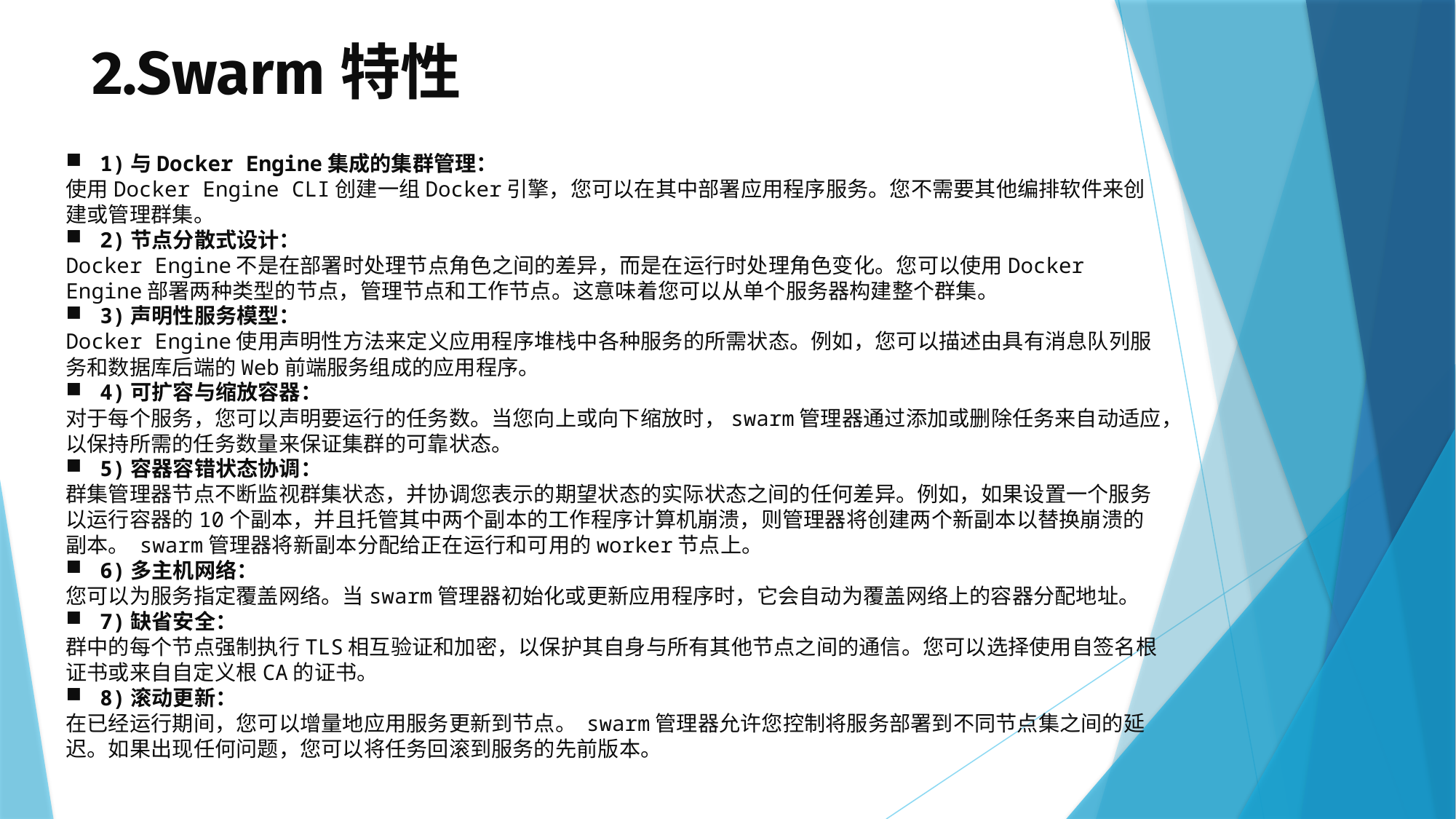

# 2.Swarm特性
1)与Docker Engine集成的集群管理：
使用Docker Engine CLI创建一组Docker引擎，您可以在其中部署应用程序服务。您不需要其他编排软件来创建或管理群集。
2)节点分散式设计：
Docker Engine不是在部署时处理节点角色之间的差异，而是在运行时处理角色变化。您可以使用Docker Engine部署两种类型的节点，管理节点和工作节点。这意味着您可以从单个服务器构建整个群集。
3)声明性服务模型：
Docker Engine使用声明性方法来定义应用程序堆栈中各种服务的所需状态。例如，您可以描述由具有消息队列服务和数据库后端的Web前端服务组成的应用程序。
4)可扩容与缩放容器：
对于每个服务，您可以声明要运行的任务数。当您向上或向下缩放时，swarm管理器通过添加或删除任务来自动适应，以保持所需的任务数量来保证集群的可靠状态。
5)容器容错状态协调：
群集管理器节点不断监视群集状态，并协调您表示的期望状态的实际状态之间的任何差异。例如，如果设置一个服务以运行容器的10个副本，并且托管其中两个副本的工作程序计算机崩溃，则管理器将创建两个新副本以替换崩溃的副本。 swarm管理器将新副本分配给正在运行和可用的worker节点上。
6)多主机网络：
您可以为服务指定覆盖网络。当swarm管理器初始化或更新应用程序时，它会自动为覆盖网络上的容器分配地址。
7)缺省安全：
群中的每个节点强制执行TLS相互验证和加密，以保护其自身与所有其他节点之间的通信。您可以选择使用自签名根证书或来自自定义根CA的证书。
8)滚动更新：
在已经运行期间，您可以增量地应用服务更新到节点。 swarm管理器允许您控制将服务部署到不同节点集之间的延迟。如果出现任何问题，您可以将任务回滚到服务的先前版本。